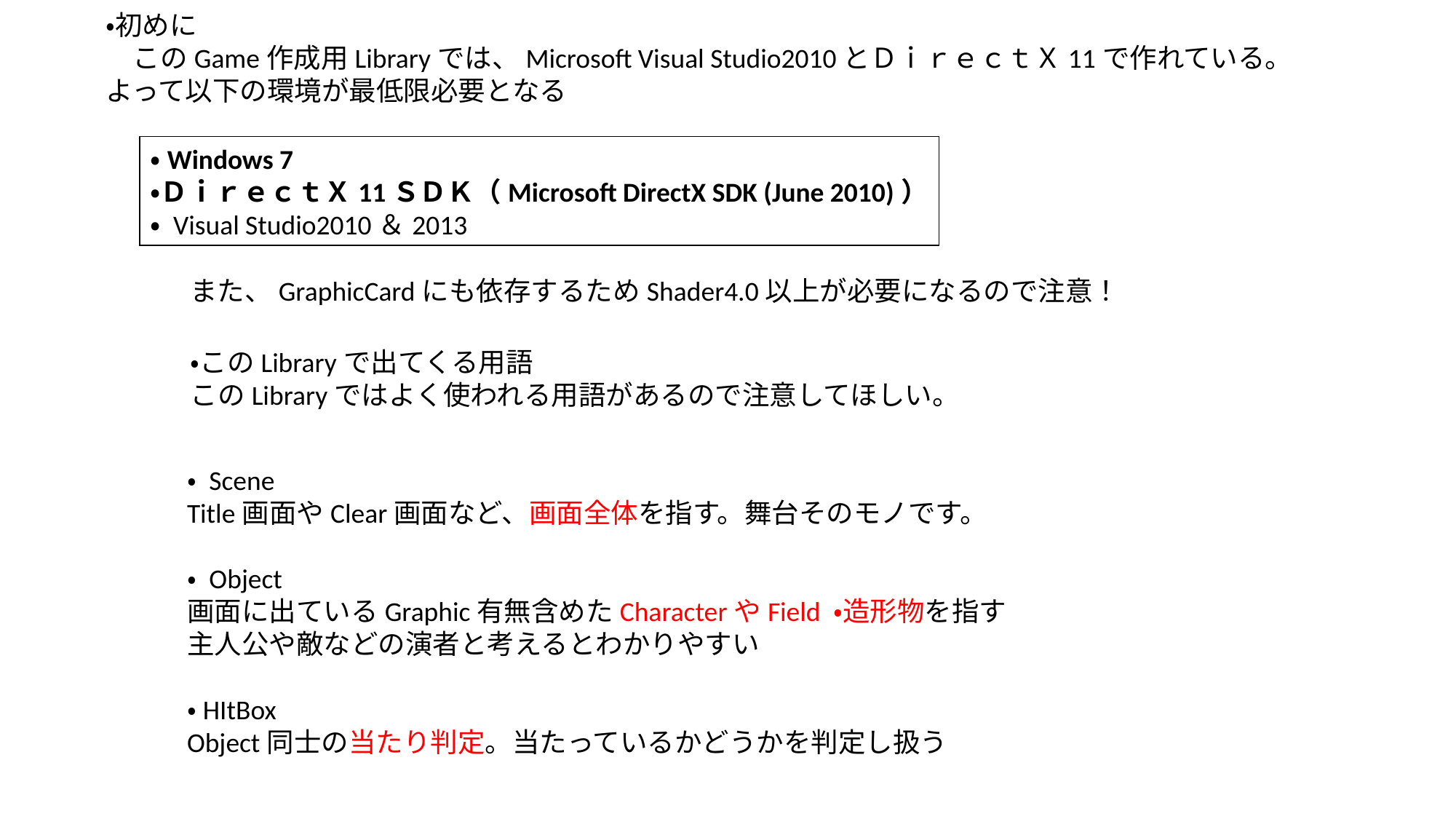

・初めに
　このGame作成用Libraryでは、Microsoft Visual Studio2010とＤｉｒｅｃｔＸ11で作れている。
よって以下の環境が最低限必要となる
・Windows 7
・ＤｉｒｅｃｔＸ11ＳＤＫ（Microsoft DirectX SDK (June 2010)）
・ Visual Studio2010＆2013
また、GraphicCardにも依存するためShader4.0以上が必要になるので注意！
・このLibraryで出てくる用語
このLibraryではよく使われる用語があるので注意してほしい。
・ Scene
Title画面やClear画面など、画面全体を指す。舞台そのモノです。

・ Object
画面に出ているGraphic有無含めたCharacterやField ・造形物を指す
主人公や敵などの演者と考えるとわかりやすい

・HItBox
Object同士の当たり判定。当たっているかどうかを判定し扱う